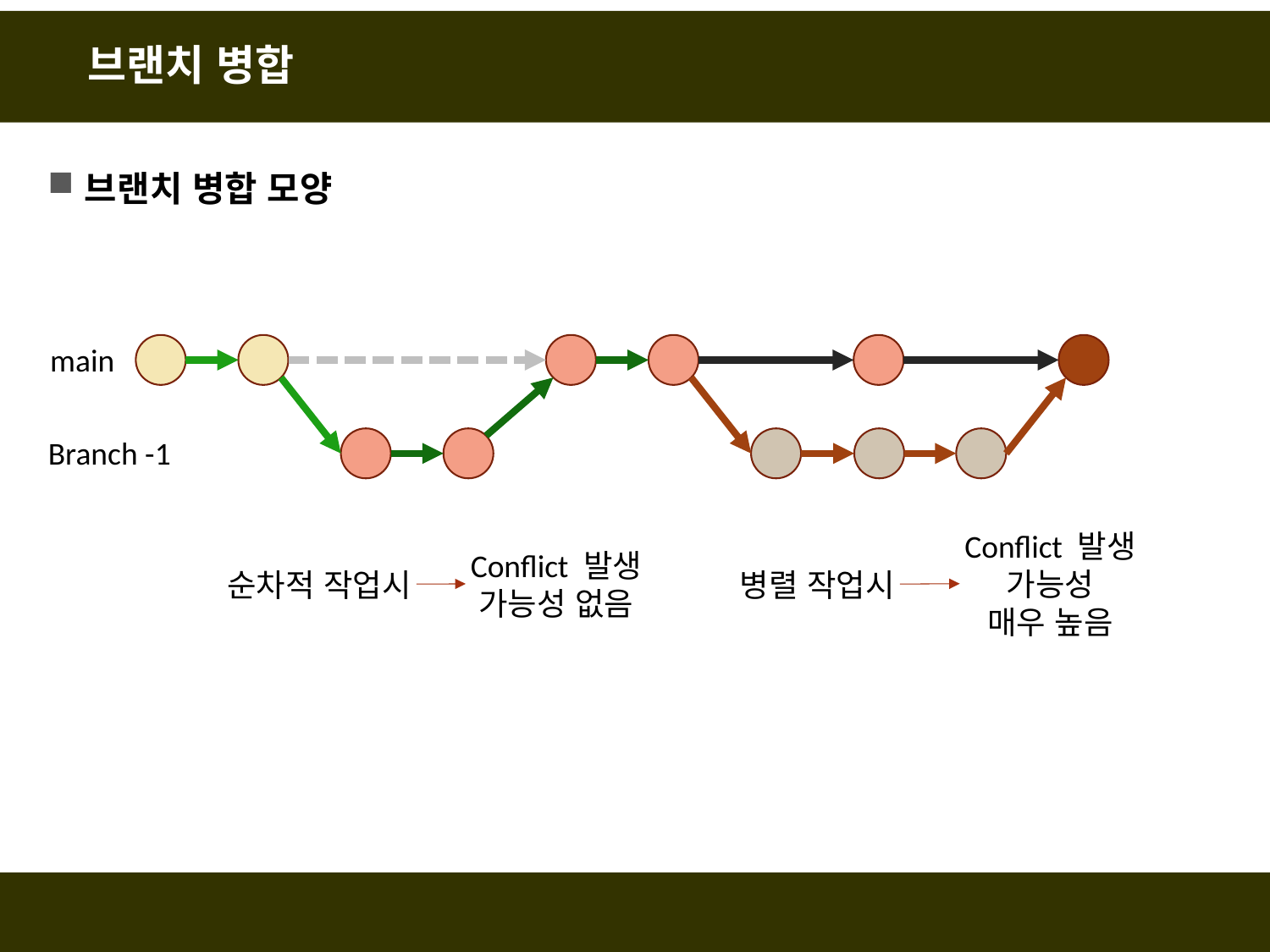

# 브랜치 병합
브랜치 병합 모양
main

Branch -1

Conflict 발생
가능성
매우 높음
Conflict 발생
가능성 없음
순차적 작업시
병렬 작업시